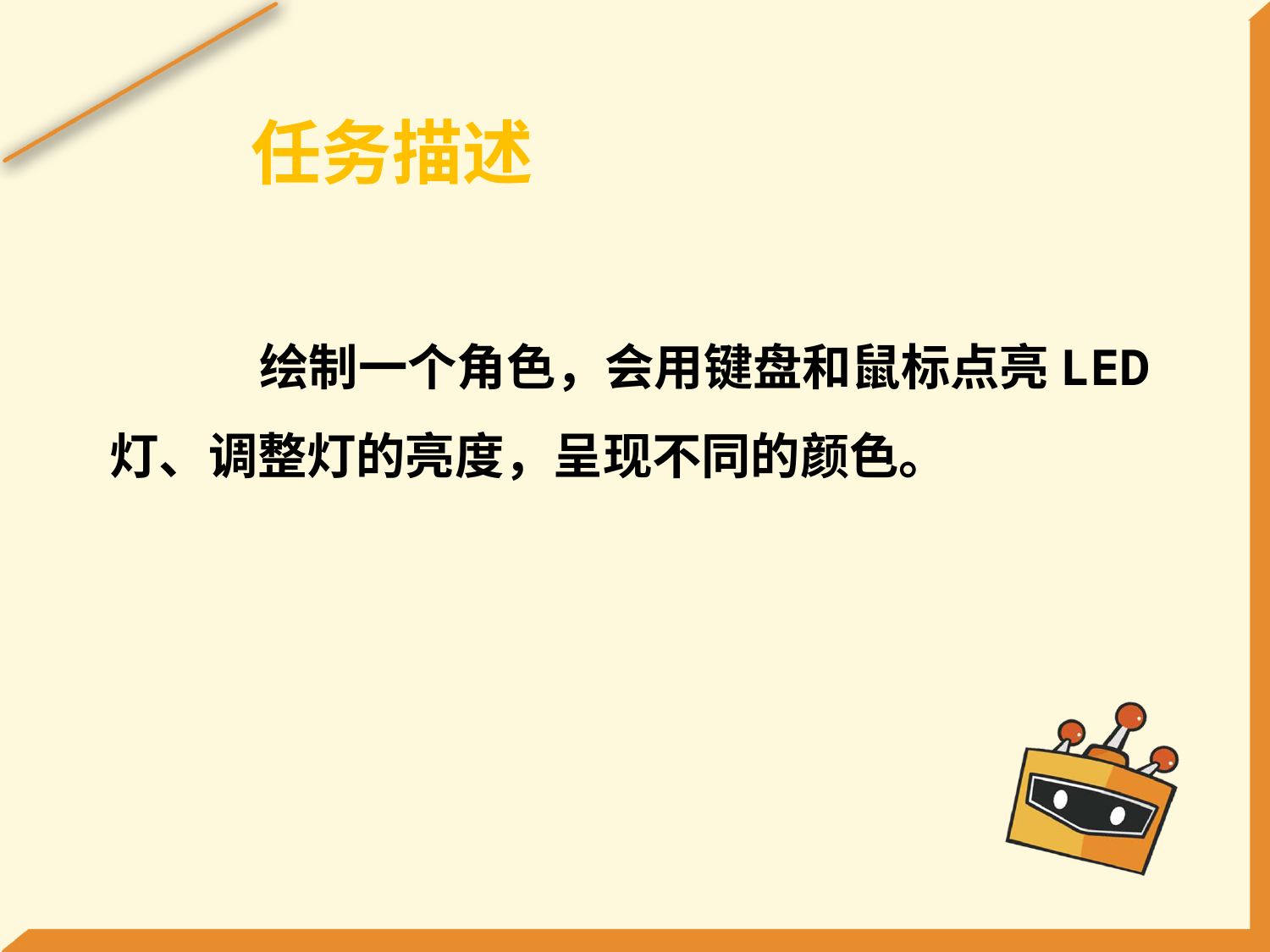

任务描述
	 绘制一个角色，会用键盘和鼠标点亮LED灯、调整灯的亮度，呈现不同的颜色。